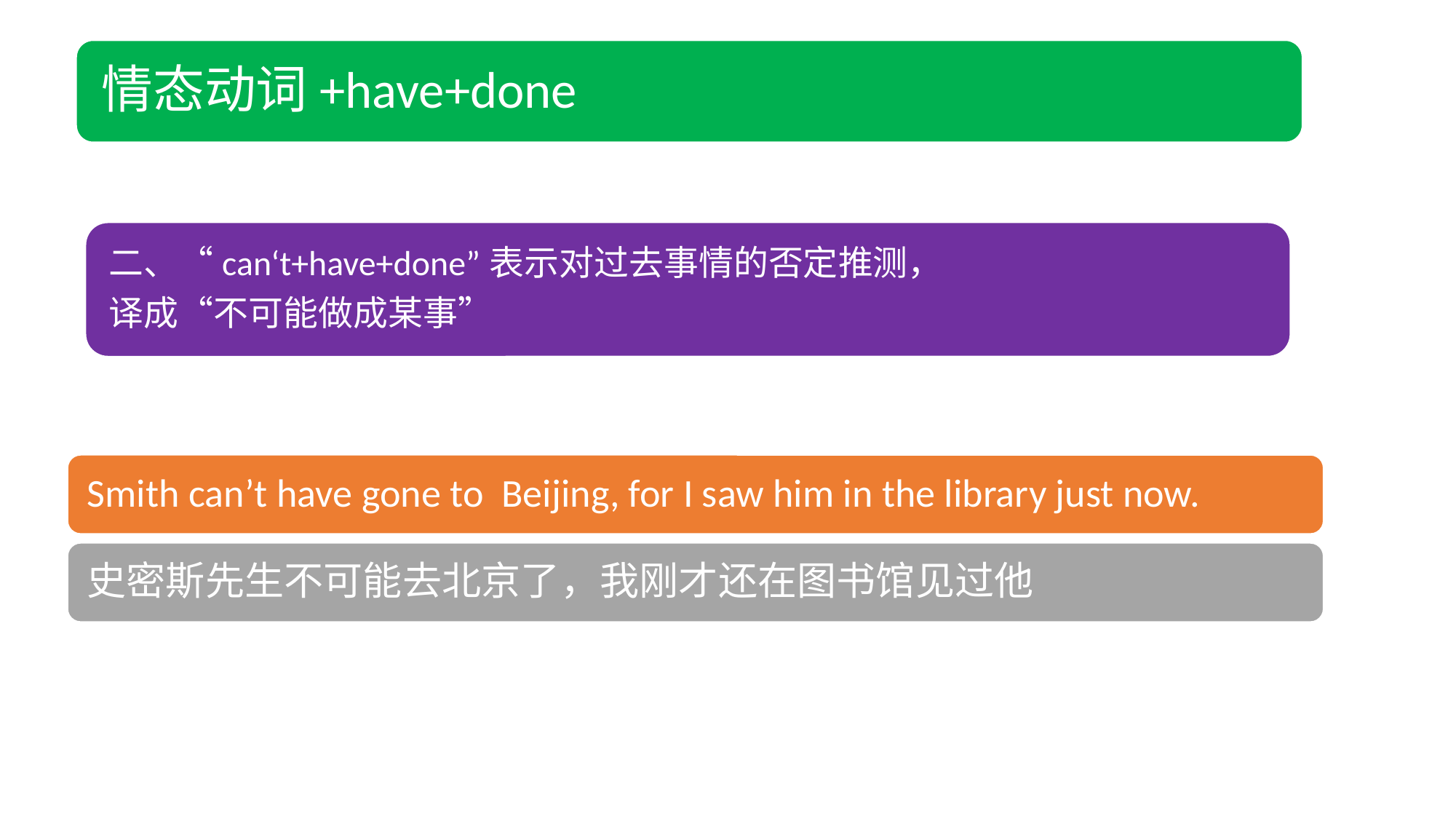

情态动词+have+done
二、“can‘t+have+done”表示对过去事情的否定推测，
译成“不可能做成某事”
Smith can’t have gone to  Beijing, for I saw him in the library just now.
史密斯先生不可能去北京了，我刚才还在图书馆见过他